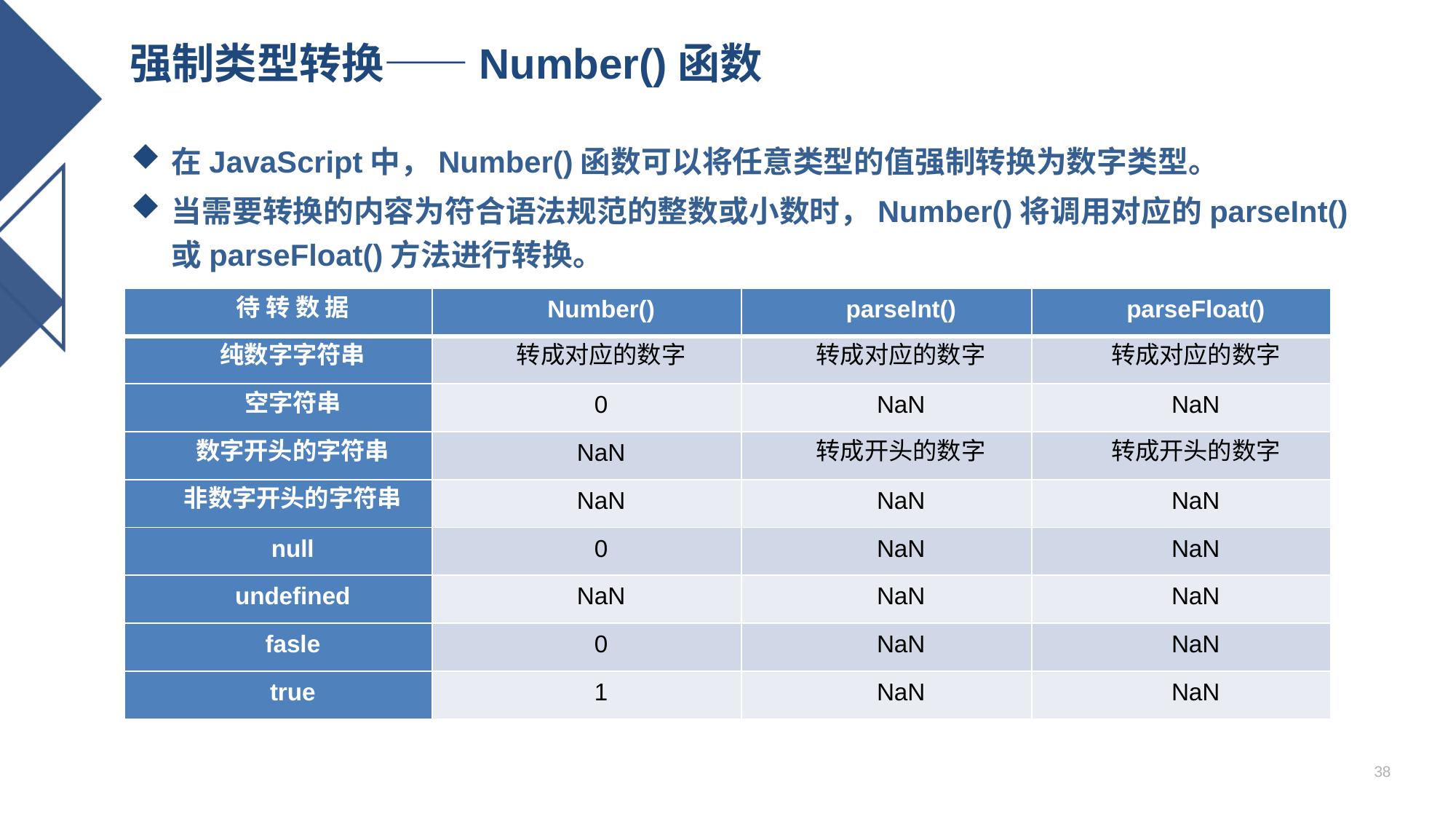

# 强制类型转换——Number()函数
在JavaScript中，Number()函数可以将任意类型的值强制转换为数字类型。
当需要转换的内容为符合语法规范的整数或小数时，Number()将调用对应的parseInt()或parseFloat()方法进行转换。
| 待 转 数 据 | Number() | parseInt() | parseFloat() |
| --- | --- | --- | --- |
| 纯数字字符串 | 转成对应的数字 | 转成对应的数字 | 转成对应的数字 |
| 空字符串 | 0 | NaN | NaN |
| 数字开头的字符串 | NaN | 转成开头的数字 | 转成开头的数字 |
| 非数字开头的字符串 | NaN | NaN | NaN |
| null | 0 | NaN | NaN |
| undefined | NaN | NaN | NaN |
| fasle | 0 | NaN | NaN |
| true | 1 | NaN | NaN |
38